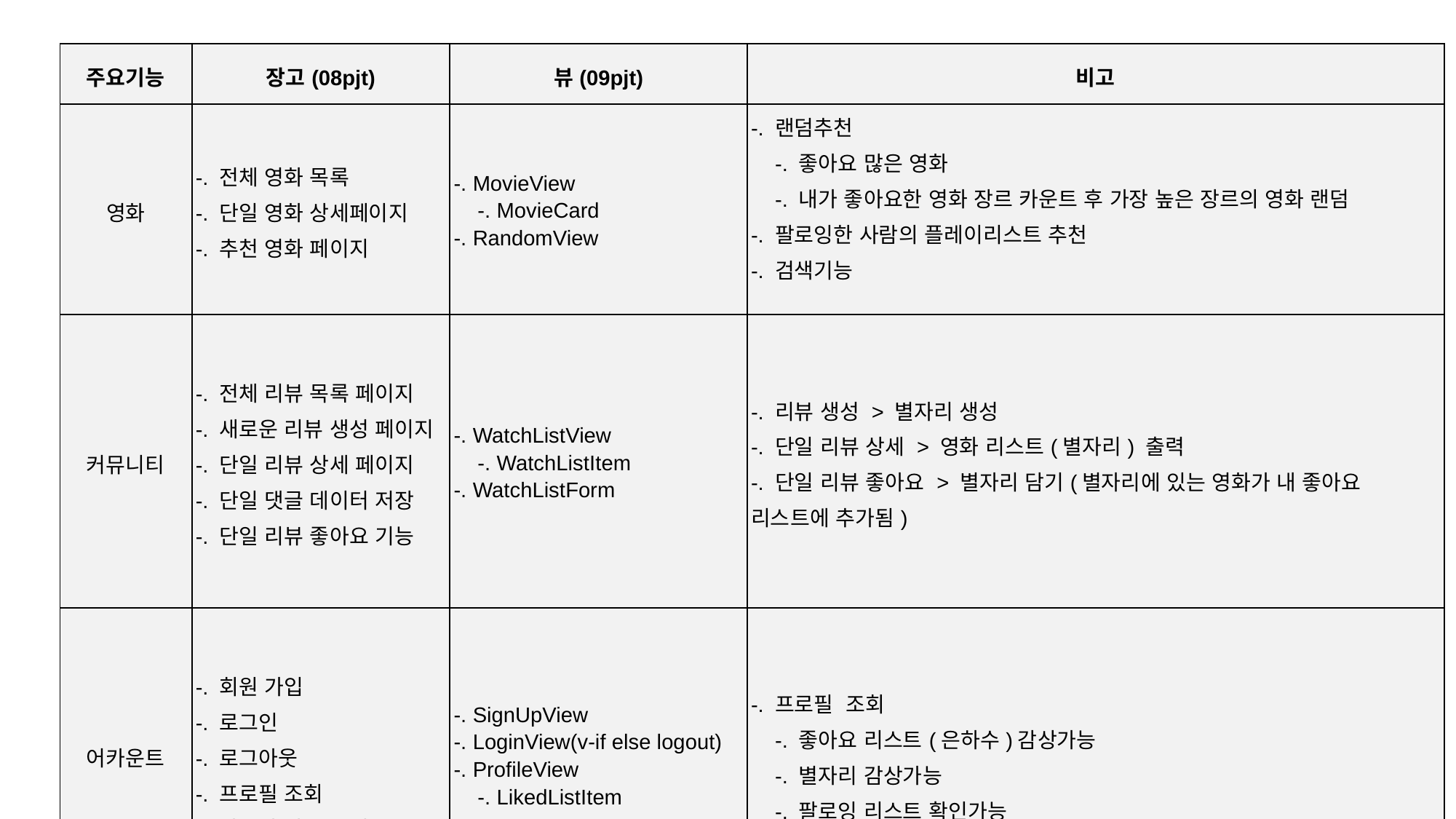

| 주요기능 | 장고(08pjt) | 뷰(09pjt) | 비고 |
| --- | --- | --- | --- |
| 영화 | -. 전체 영화 목록 -. 단일 영화 상세페이지 -. 추천 영화 페이지 | -. MovieView -. MovieCard -. RandomView | -. 랜덤추천 -. 좋아요 많은 영화 -. 내가 좋아요한 영화 장르 카운트 후 가장 높은 장르의 영화 랜덤 -. 팔로잉한 사람의 플레이리스트 추천 -. 검색기능 |
| 커뮤니티 | -. 전체 리뷰 목록 페이지 -. 새로운 리뷰 생성 페이지 -. 단일 리뷰 상세 페이지 -. 단일 댓글 데이터 저장 -. 단일 리뷰 좋아요 기능 | -. WatchListView -. WatchListItem -. WatchListForm | -. 리뷰 생성 > 별자리 생성 -. 단일 리뷰 상세 > 영화 리스트(별자리) 출력 -. 단일 리뷰 좋아요 > 별자리 담기(별자리에 있는 영화가 내 좋아요 리스트에 추가됨) |
| 어카운트 | -. 회원 가입 -. 로그인 -. 로그아웃 -. 프로필 조회 -. 사용자 팔로우 기능 | -. SignUpView -. LoginView(v-if else logout) -. ProfileView -. LikedListItem | -. 프로필 조회 -. 좋아요 리스트(은하수)감상가능 -. 별자리 감상가능 -. 팔로잉 리스트 확인가능 |